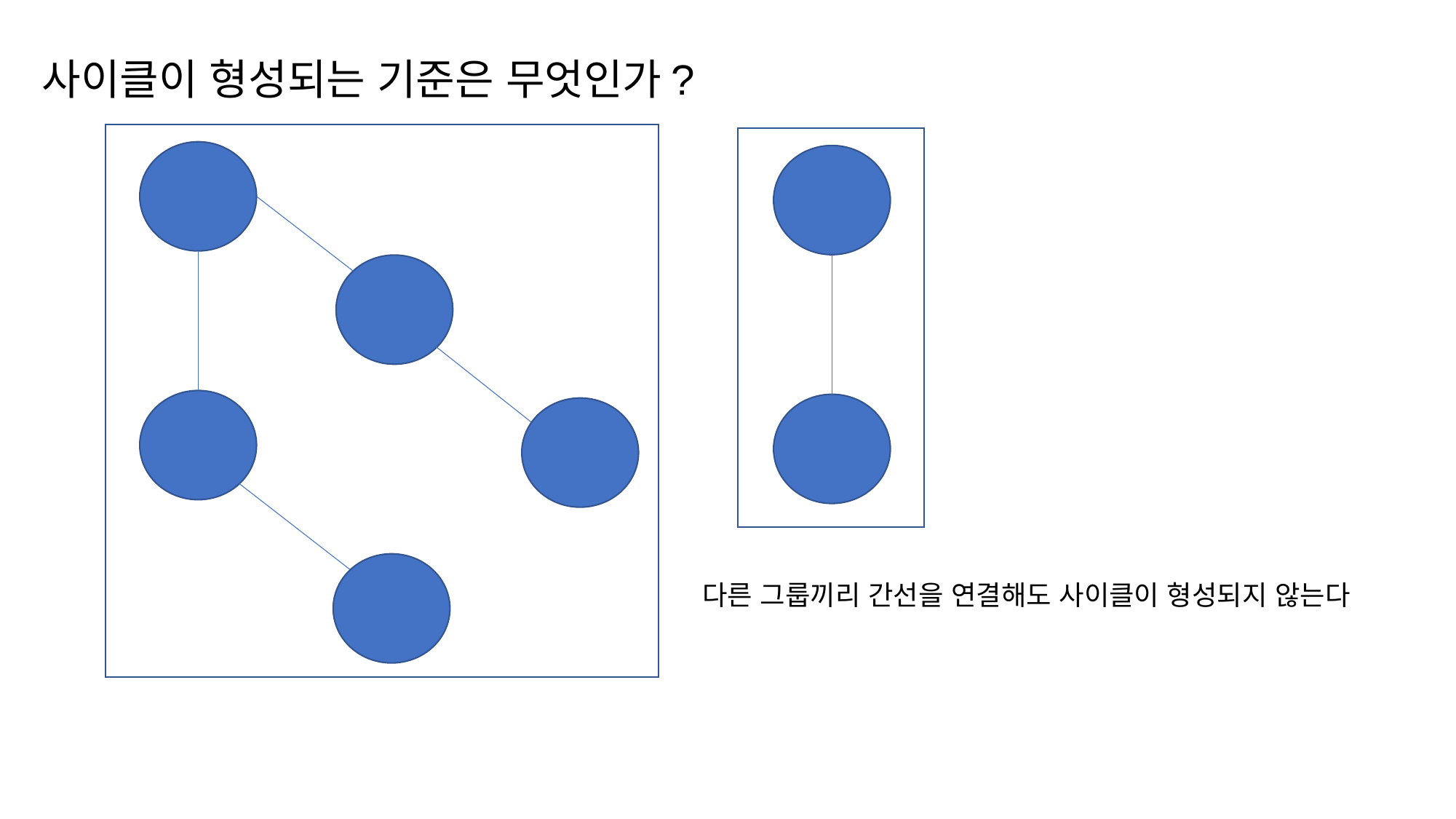

# 사이클이 형성되는 기준은 무엇인가?

다른 그룹끼리 간선을 연결해도 사이클이 형성되지 않는다